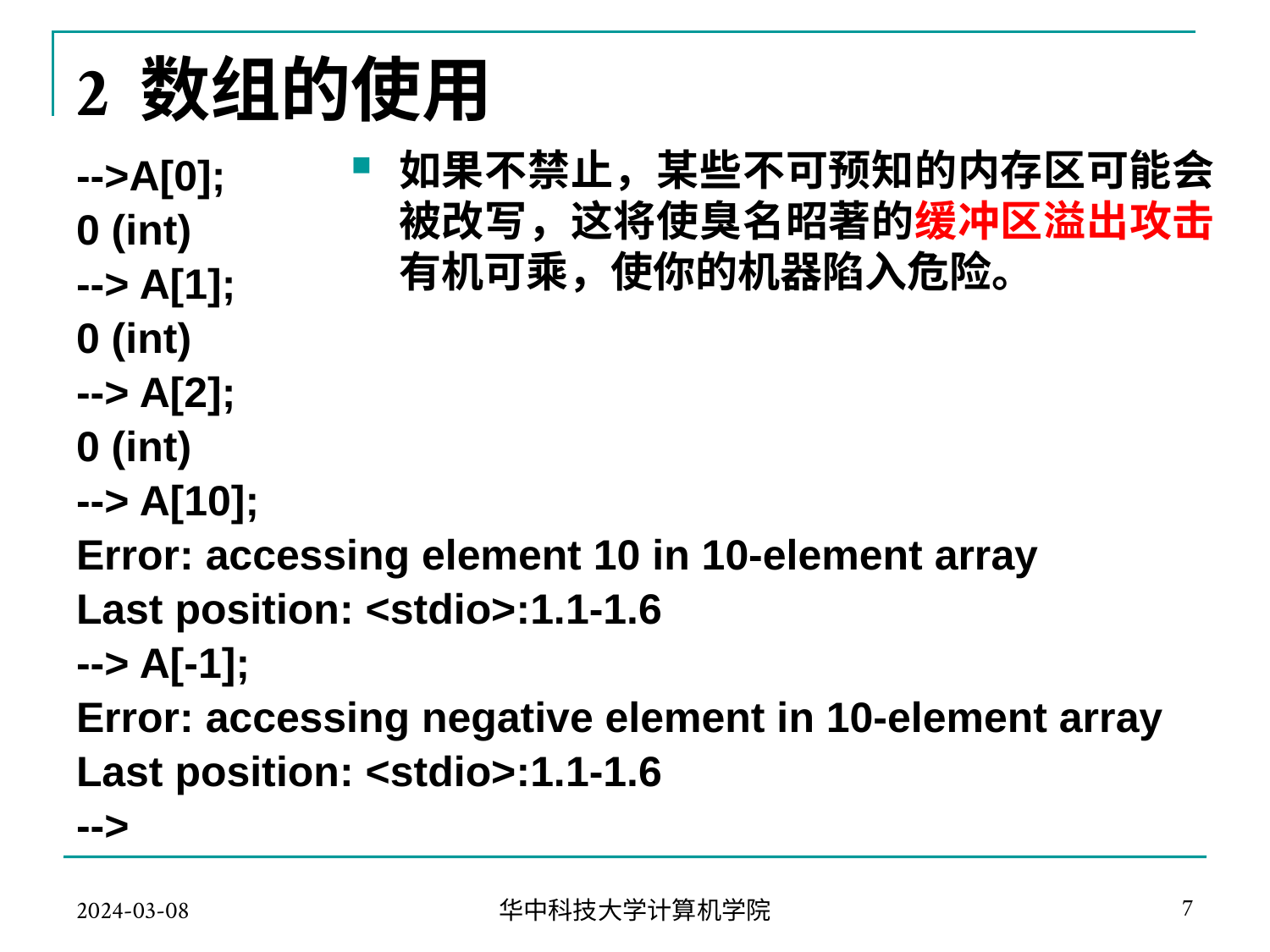

# 2 数组的使用
如果不禁止，某些不可预知的内存区可能会被改写，这将使臭名昭著的缓冲区溢出攻击有机可乘，使你的机器陷入危险。
-->A[0];
0 (int)
--> A[1];
0 (int)
--> A[2];
0 (int)
--> A[10];
Error: accessing element 10 in 10-element array
Last position: <stdio>:1.1-1.6
--> A[-1];
Error: accessing negative element in 10-element array
Last position: <stdio>:1.1-1.6
-->
2024-03-08
7
华中科技大学计算机学院